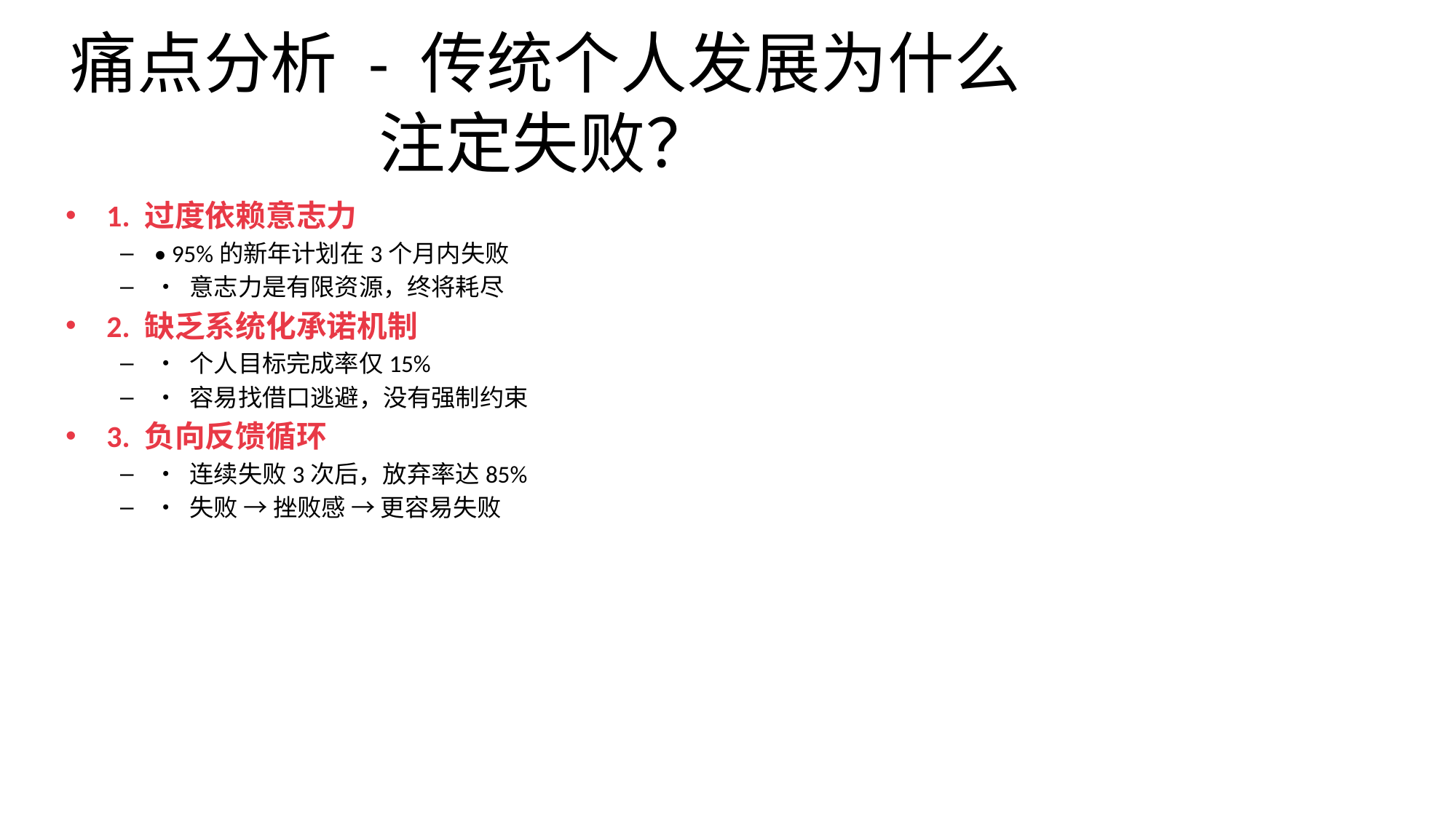

# 痛点分析 - 传统个人发展为什么注定失败？
1. 过度依赖意志力
• 95%的新年计划在3个月内失败
• 意志力是有限资源，终将耗尽
2. 缺乏系统化承诺机制
• 个人目标完成率仅15%
• 容易找借口逃避，没有强制约束
3. 负向反馈循环
• 连续失败3次后，放弃率达85%
• 失败 → 挫败感 → 更容易失败